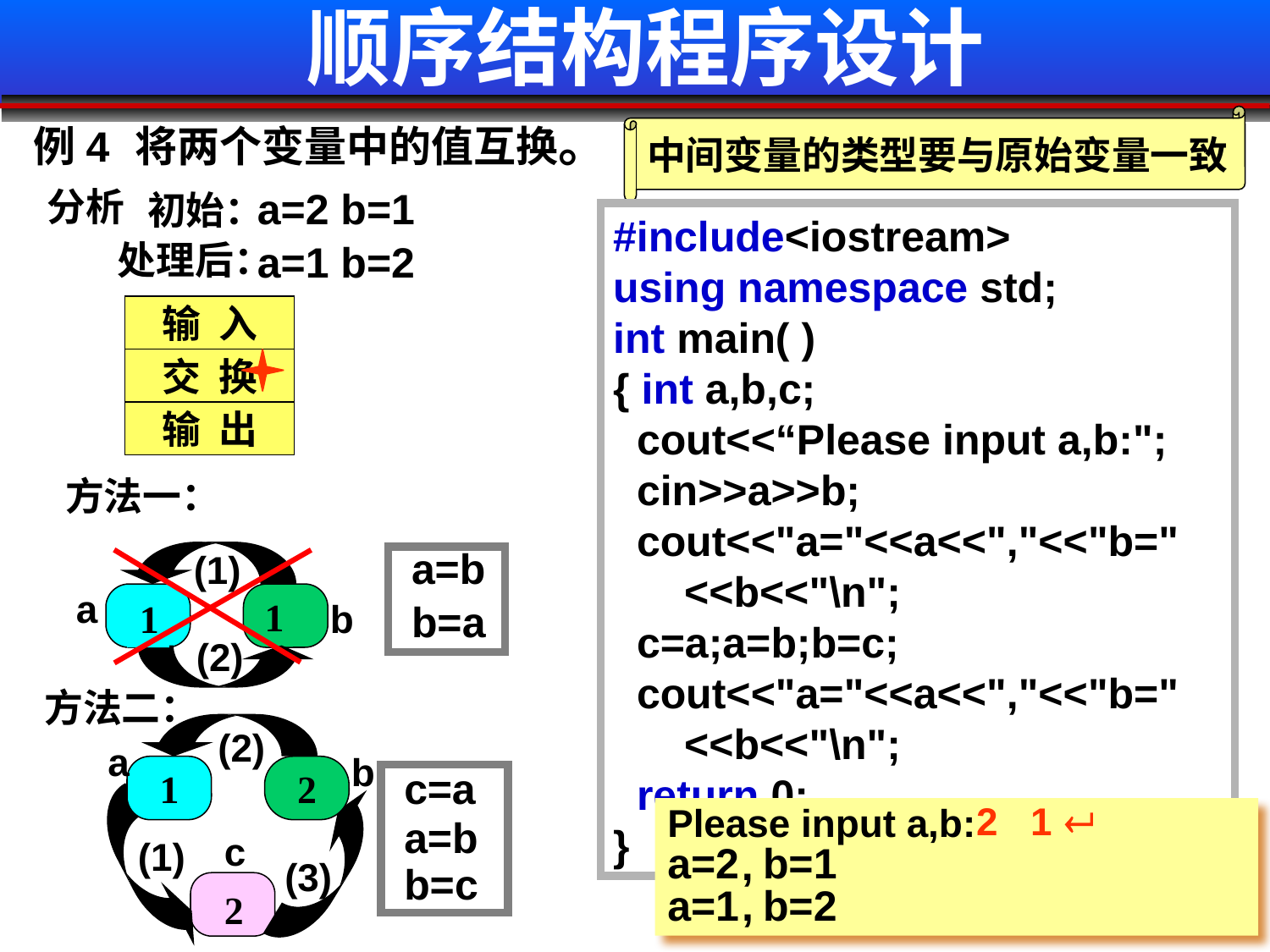

# 顺序结构程序设计

中间变量的类型要与原始变量一致
例4 将两个变量中的值互换。
分析
a=2 b=1
初始：
#include<iostream>
using namespace std;
int main( )
{ int a,b,c;
  cout<<“Please input a,b:";
  cin>>a>>b;
  cout<<"a="<<a<<","<<"b="
      <<b<<"\n";
  c=a;a=b;b=c;
  cout<<"a="<<a<<","<<"b="
      <<b<<"\n";
  return 0;
}
处理后：
a=1 b=2
输  入
交  换

输  出
方法一：
a=b
(1)

a

2
1
b
b=a
1
1
(2)

方法二：

(2)
a
2
b
1
c
=a

1
2
2   1 ↵
Please input a,b:

a=b
c
(1)
a=2
b=1
,

(3)

b=c
a=1
,
b=2

2